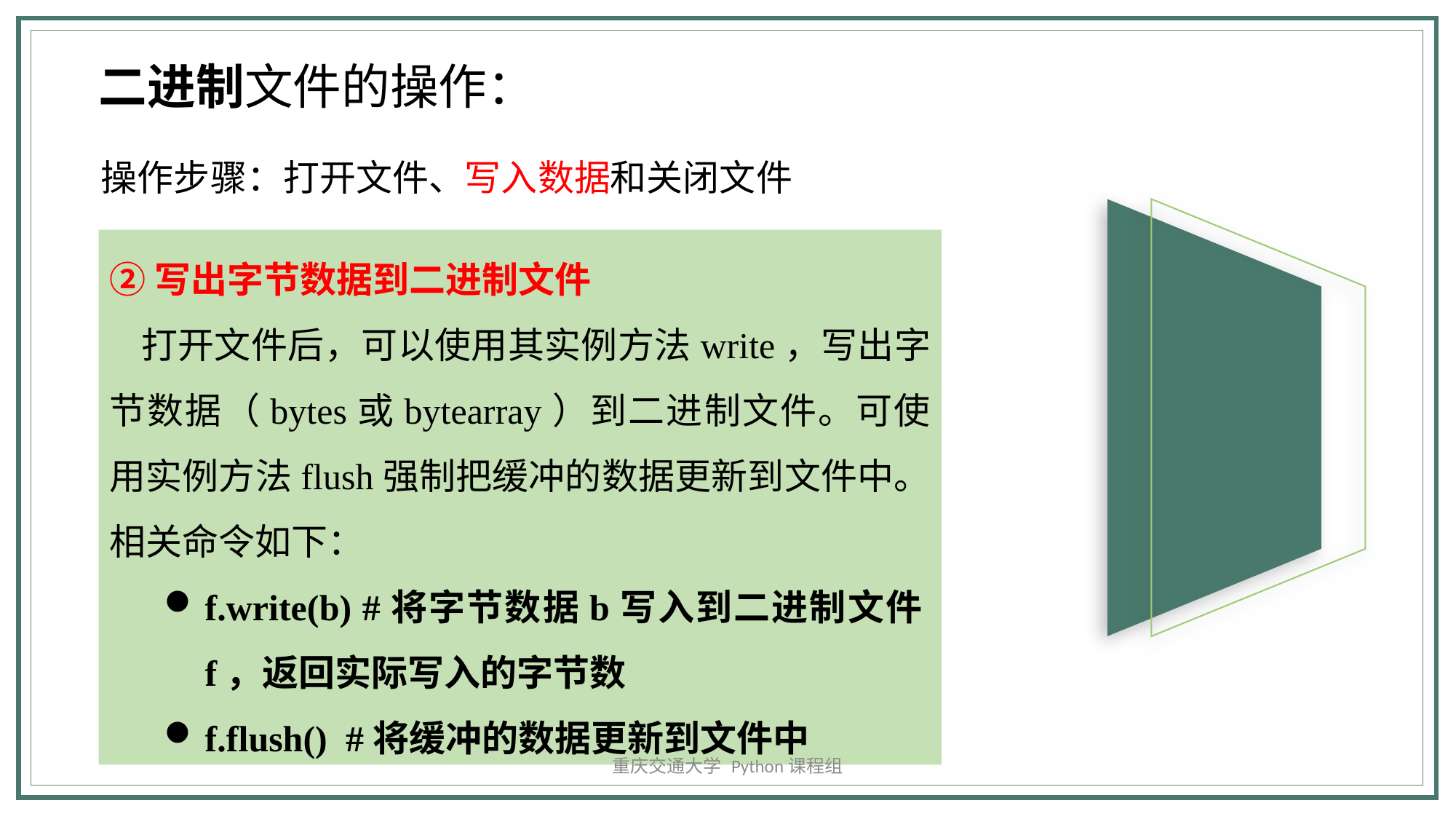

二进制文件的操作：
操作步骤：打开文件、写入数据和关闭文件

②写出字节数据到二进制文件
打开文件后，可以使用其实例方法write，写出字节数据（bytes或bytearray）到二进制文件。可使用实例方法flush强制把缓冲的数据更新到文件中。相关命令如下：
f.write(b) #将字节数据b写入到二进制文件f，返回实际写入的字节数
f.flush()  #将缓冲的数据更新到文件中
添加标题
重庆交通大学 Python课程组